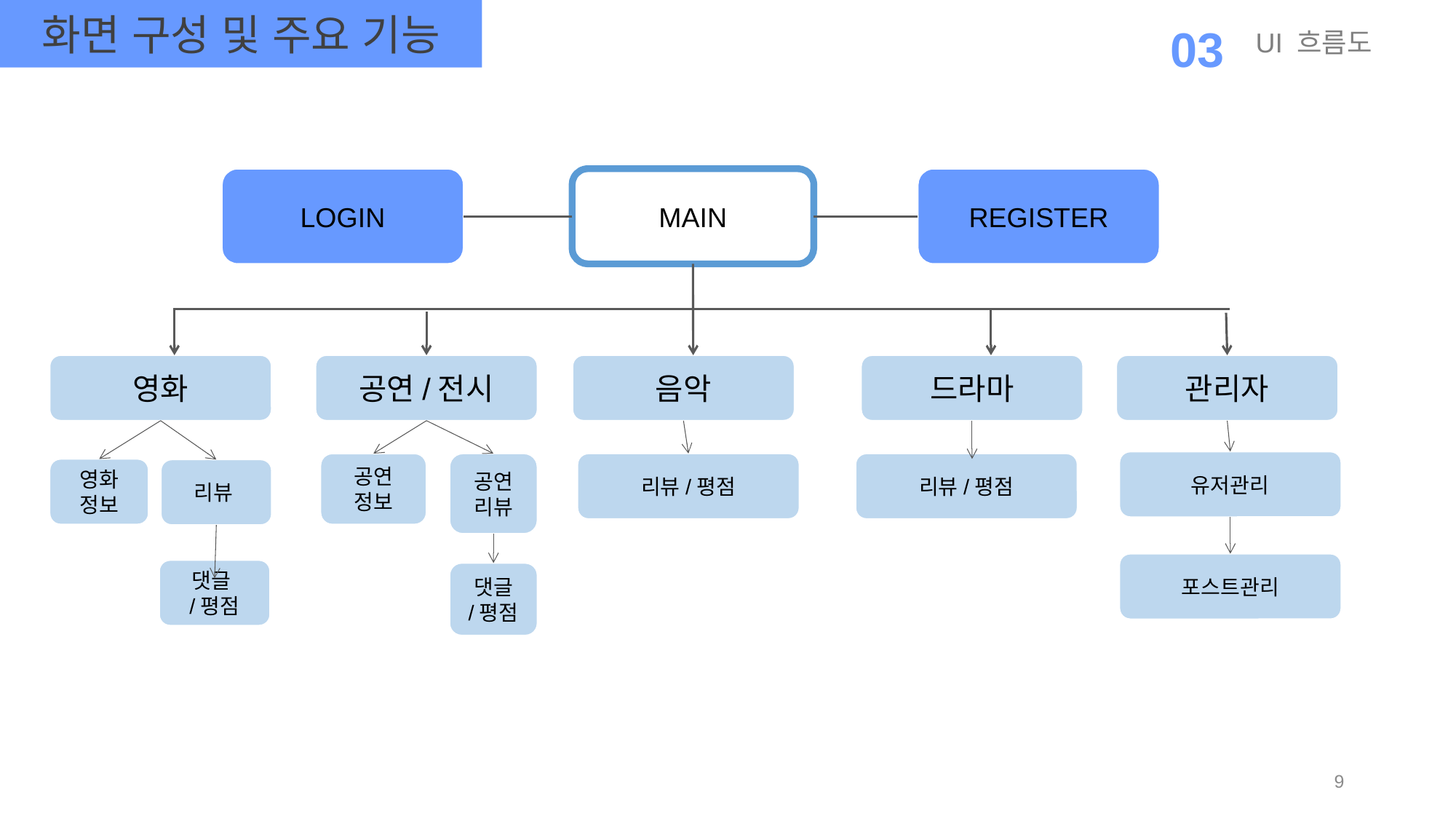

화면 구성 및 주요 기능
03
UI 흐름도
LOGIN
REGISTER
MAIN

영화
공연/전시
음악
드라마
관리자
유저관리
공연 정보
공연 리뷰
리뷰/평점
리뷰/평점
영화 정보
리뷰
포스트관리
댓글
/평점
댓글
/평점
9